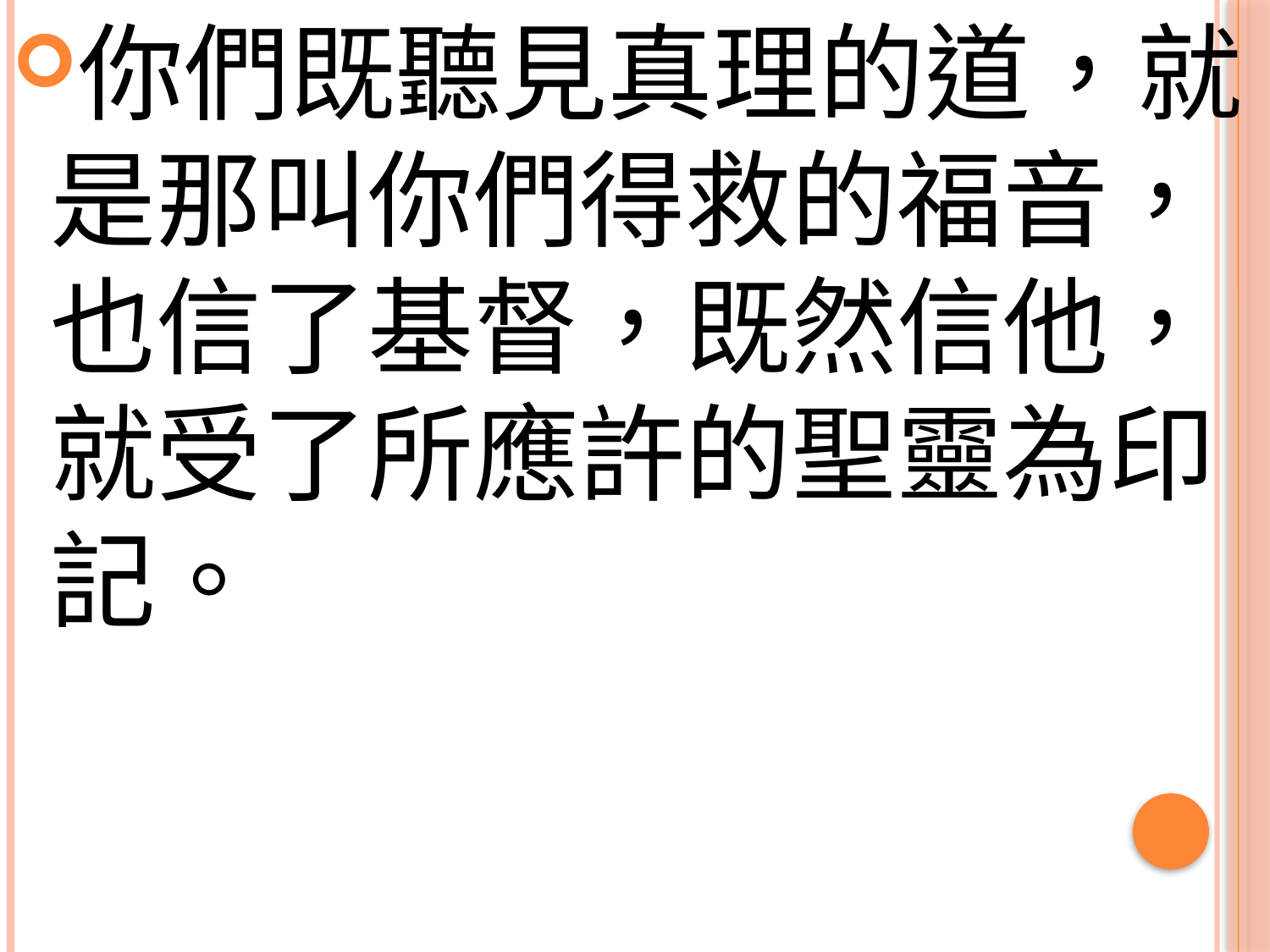

你們既聽見真理的道，就是那叫你們得救的福音，也信了基督，既然信他，就受了所應許的聖靈為印記。